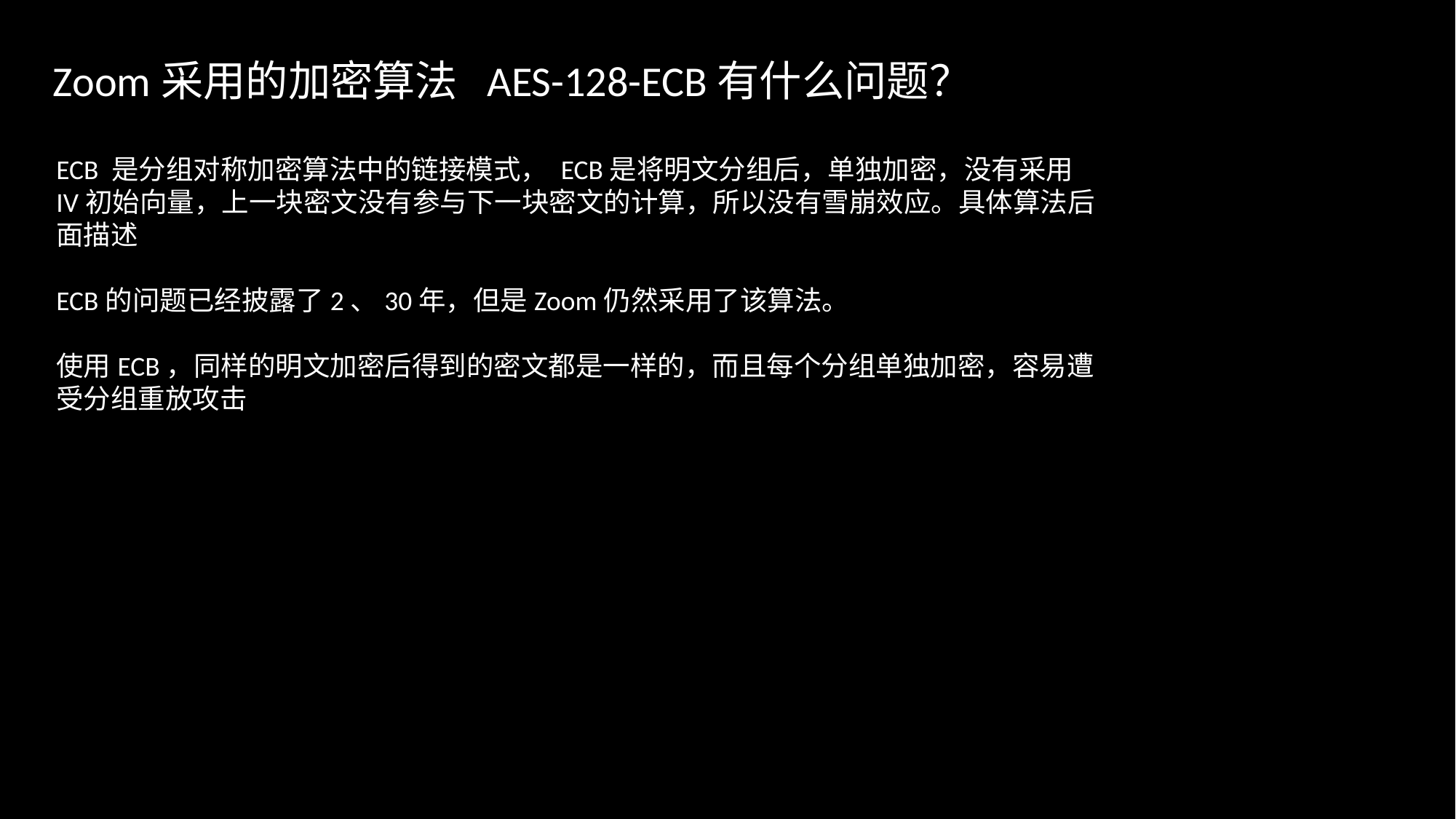

Zoom采用的加密算法  AES-128-ECB有什么问题？
ECB 是分组对称加密算法中的链接模式， ECB是将明文分组后，单独加密，没有采用IV初始向量，上一块密文没有参与下一块密文的计算，所以没有雪崩效应。具体算法后面描述

ECB的问题已经披露了2、30年，但是Zoom仍然采用了该算法。

使用ECB，同样的明文加密后得到的密文都是一样的，而且每个分组单独加密，容易遭受分组重放攻击